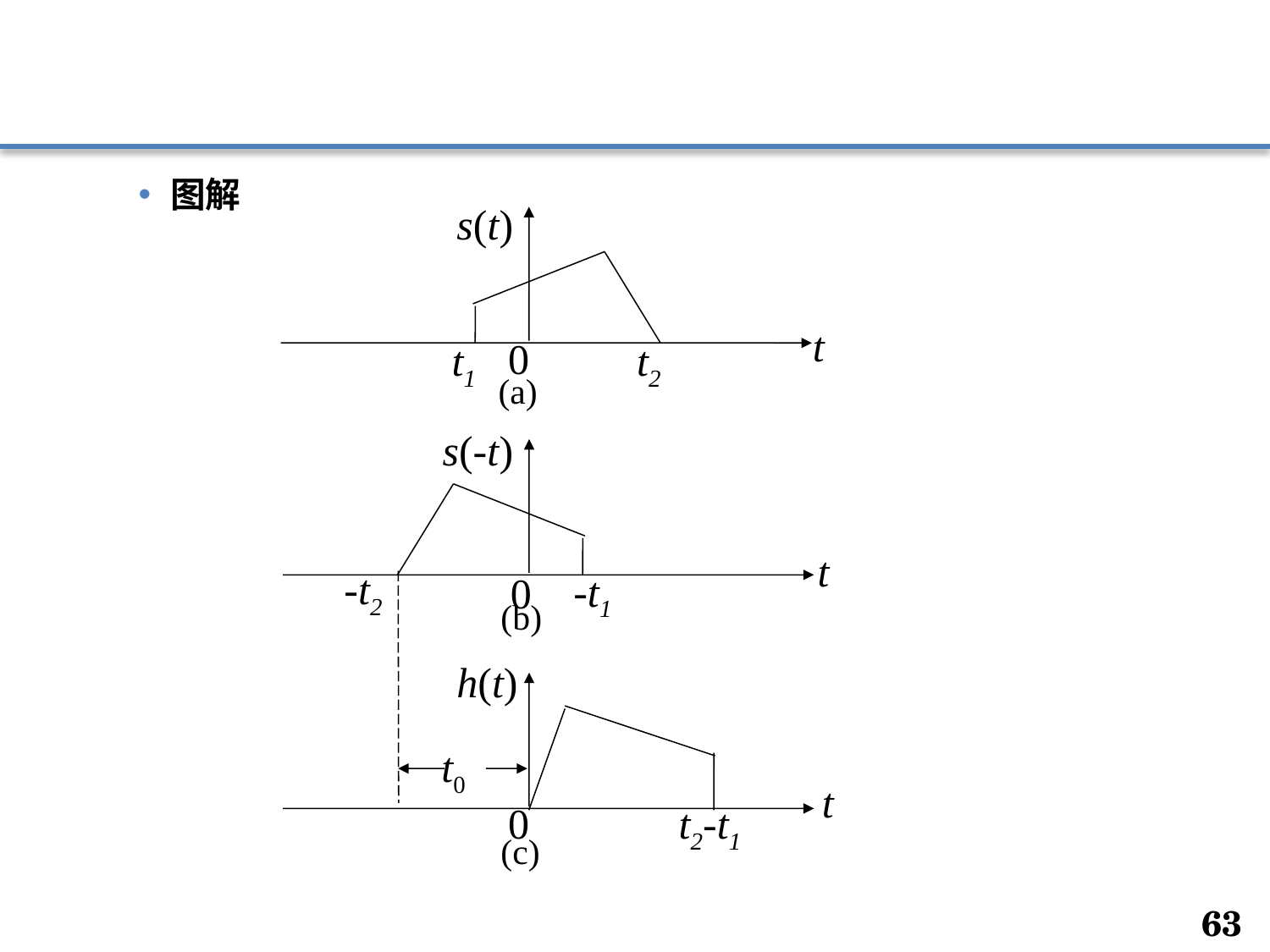

#
图解

s(t)

t
0
t1
t2

(a)
s(-t)

t
-t2
-t1
0

(b)
h(t)

t0

t
0
t2-t1
(c)
63